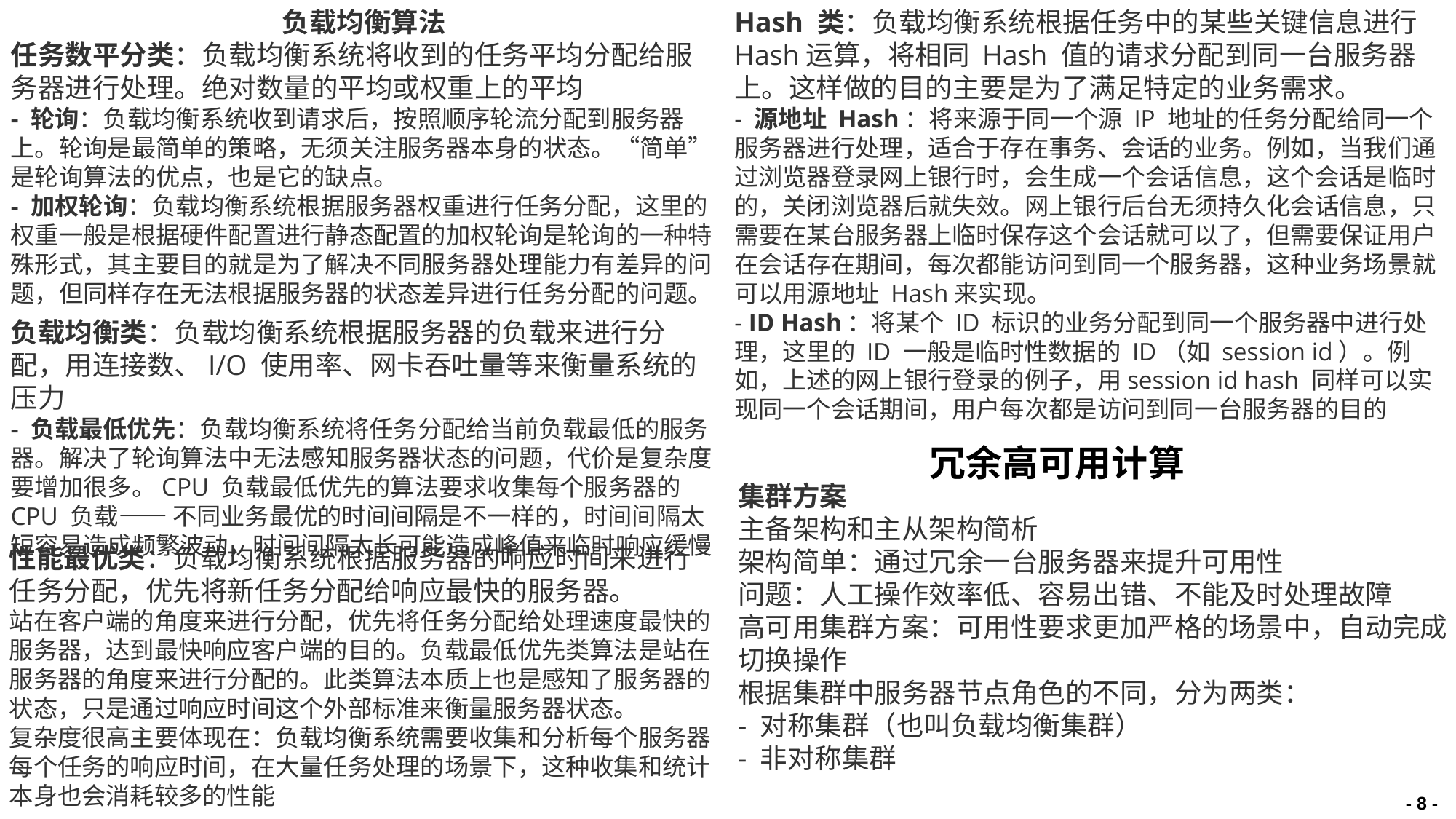

负载均衡算法
任务数平分类：负载均衡系统将收到的任务平均分配给服务器进行处理。绝对数量的平均或权重上的平均
- 轮询：负载均衡系统收到请求后，按照顺序轮流分配到服务器上。轮询是最简单的策略，无须关注服务器本身的状态。“简单”是轮询算法的优点，也是它的缺点。
- 加权轮询：负载均衡系统根据服务器权重进行任务分配，这里的权重一般是根据硬件配置进行静态配置的加权轮询是轮询的一种特殊形式，其主要目的就是为了解决不同服务器处理能力有差异的问题，但同样存在无法根据服务器的状态差异进行任务分配的问题。
Hash 类：负载均衡系统根据任务中的某些关键信息进行 Hash运算，将相同 Hash 值的请求分配到同一台服务器上。这样做的目的主要是为了满足特定的业务需求。
- 源地址 Hash：将来源于同一个源 IP 地址的任务分配给同一个服务器进行处理，适合于存在事务、会话的业务。例如，当我们通过浏览器登录网上银行时，会生成一个会话信息，这个会话是临时的，关闭浏览器后就失效。网上银行后台无须持久化会话信息，只需要在某台服务器上临时保存这个会话就可以了，但需要保证用户在会话存在期间，每次都能访问到同一个服务器，这种业务场景就可以用源地址 Hash来实现。
- ID Hash：将某个 ID 标识的业务分配到同一个服务器中进行处理，这里的 ID 一般是临时性数据的 ID（如 session id）。例如，上述的网上银行登录的例子，用session id hash 同样可以实现同一个会话期间，用户每次都是访问到同一台服务器的目的
负载均衡类：负载均衡系统根据服务器的负载来进行分配，用连接数、I/O 使用率、网卡吞吐量等来衡量系统的压力
- 负载最低优先：负载均衡系统将任务分配给当前负载最低的服务器。解决了轮询算法中无法感知服务器状态的问题，代价是复杂度要增加很多。CPU 负载最低优先的算法要求收集每个服务器的CPU 负载—— 不同业务最优的时间间隔是不一样的，时间间隔太短容易造成频繁波动，时间间隔太长可能造成峰值来临时响应缓慢
冗余高可用计算
集群方案
主备架构和主从架构简析
架构简单：通过冗余一台服务器来提升可用性
问题：人工操作效率低、容易出错、不能及时处理故障
高可用集群方案：可用性要求更加严格的场景中，自动完成切换操作
根据集群中服务器节点角色的不同，分为两类：
- 对称集群（也叫负载均衡集群）
- 非对称集群
性能最优类：负载均衡系统根据服务器的响应时间来进行任务分配，优先将新任务分配给响应最快的服务器。
站在客户端的角度来进行分配，优先将任务分配给处理速度最快的服务器，达到最快响应客户端的目的。负载最低优先类算法是站在服务器的角度来进行分配的。此类算法本质上也是感知了服务器的状态，只是通过响应时间这个外部标准来衡量服务器状态。
复杂度很高主要体现在：负载均衡系统需要收集和分析每个服务器每个任务的响应时间，在大量任务处理的场景下，这种收集和统计本身也会消耗较多的性能